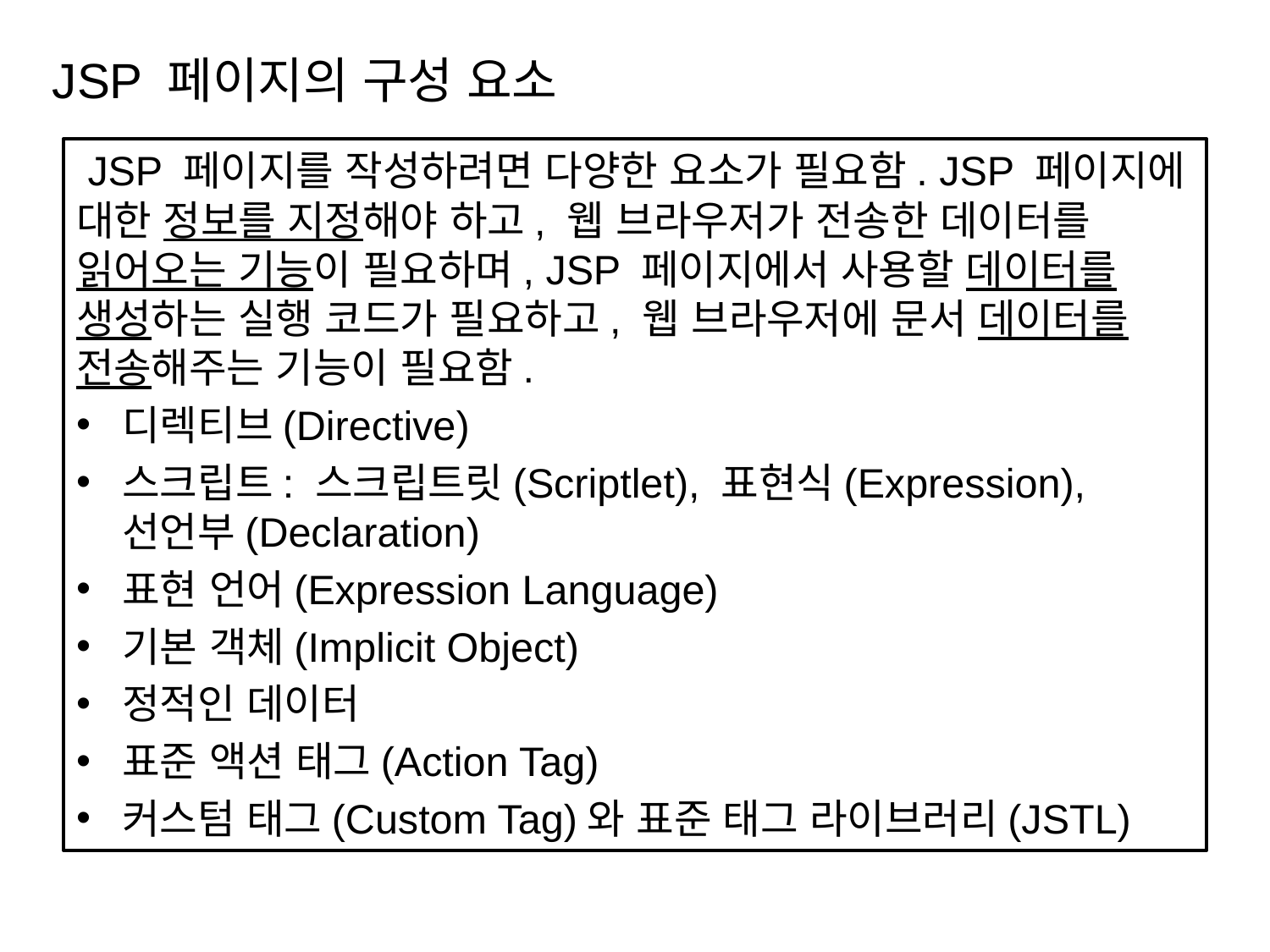

# JSP 페이지의 구성 요소
 JSP 페이지를 작성하려면 다양한 요소가 필요함. JSP 페이지에 대한 정보를 지정해야 하고, 웹 브라우저가 전송한 데이터를 읽어오는 기능이 필요하며, JSP 페이지에서 사용할 데이터를 생성하는 실행 코드가 필요하고, 웹 브라우저에 문서 데이터를 전송해주는 기능이 필요함.
디렉티브(Directive)
스크립트: 스크립트릿(Scriptlet), 표현식(Expression), 선언부(Declaration)
표현 언어(Expression Language)
기본 객체(Implicit Object)
정적인 데이터
표준 액션 태그(Action Tag)
커스텀 태그(Custom Tag)와 표준 태그 라이브러리(JSTL)